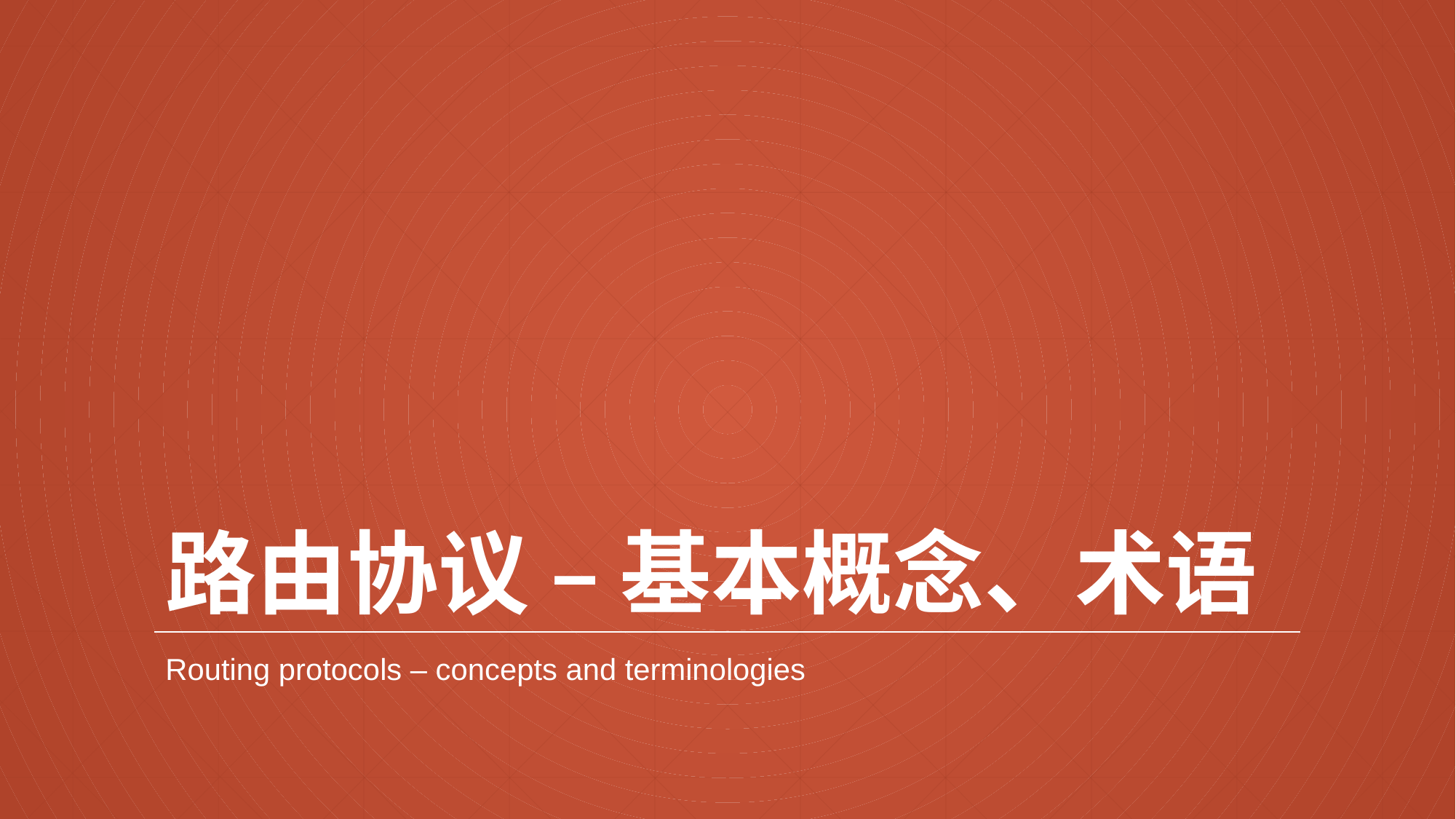

# 路由协议 – 基本概念、术语
Routing protocols – concepts and terminologies